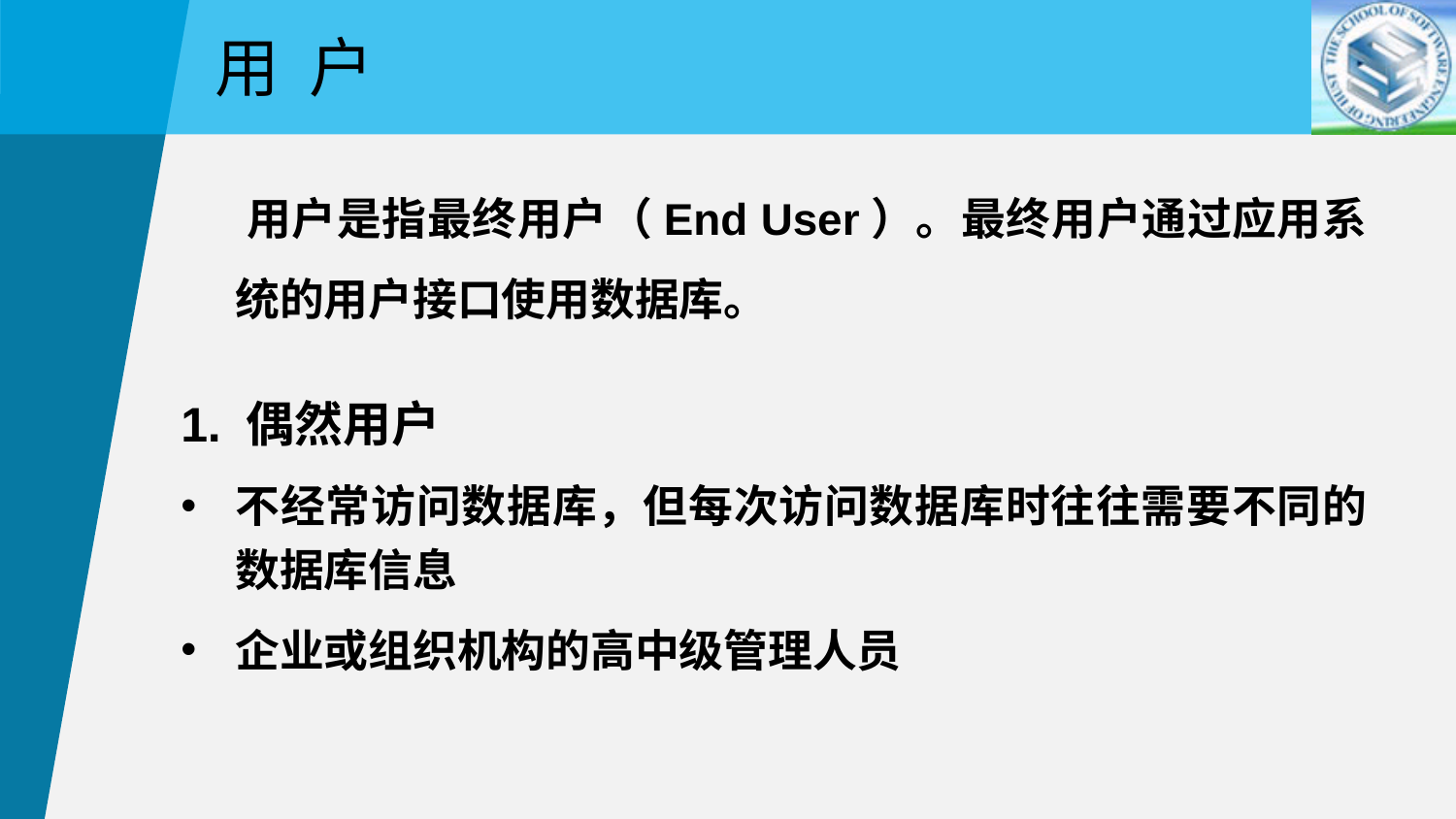

用  户
     用户是指最终用户（End User）。最终用户通过应用系统的用户接口使用数据库。
1. 偶然用户
不经常访问数据库，但每次访问数据库时往往需要不同的数据库信息
企业或组织机构的高中级管理人员